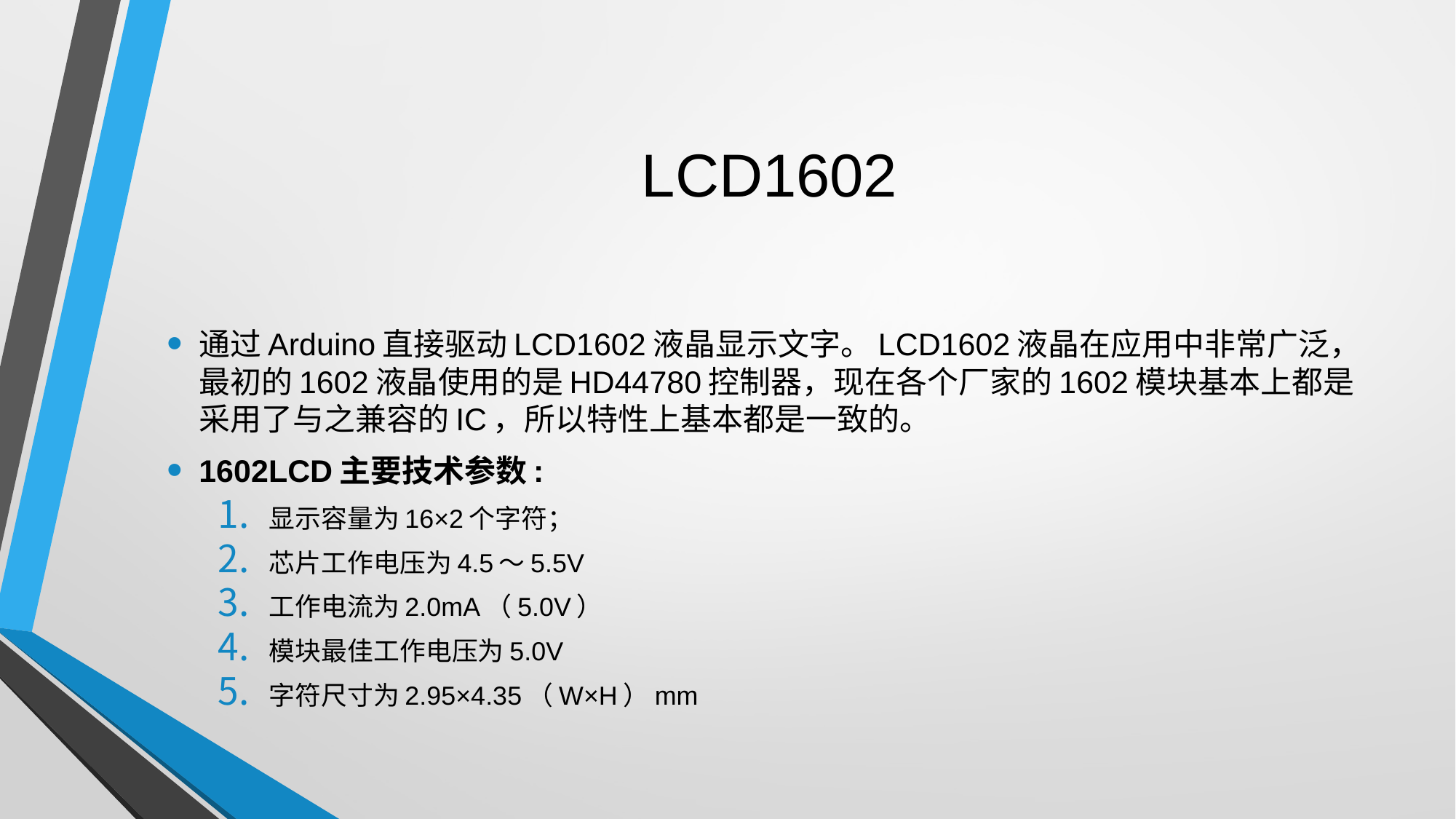

# LCD1602
通过Arduino直接驱动LCD1602液晶显示文字。LCD1602液晶在应用中非常广泛，最初的1602液晶使用的是HD44780控制器，现在各个厂家的1602模块基本上都是采用了与之兼容的IC，所以特性上基本都是一致的。
1602LCD主要技术参数:
显示容量为16×2个字符；
芯片工作电压为4.5～5.5V
工作电流为2.0mA（5.0V）
模块最佳工作电压为5.0V
字符尺寸为2.95×4.35（W×H）mm